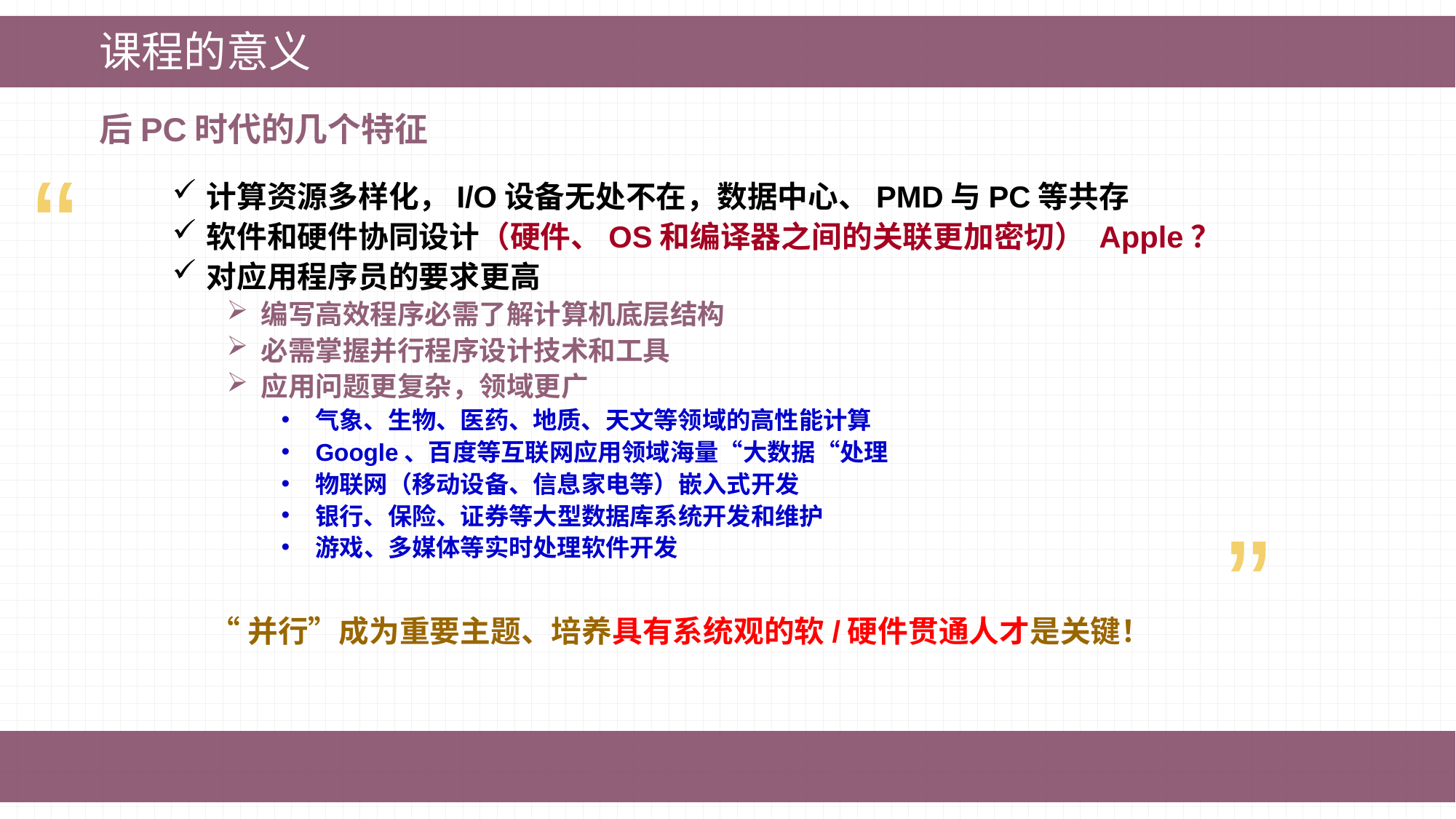

课程的意义
“
后PC时代的几个特征
计算资源多样化，I/O设备无处不在，数据中心、PMD与PC等共存
软件和硬件协同设计（硬件、OS和编译器之间的关联更加密切） Apple？
对应用程序员的要求更高
编写高效程序必需了解计算机底层结构
必需掌握并行程序设计技术和工具
应用问题更复杂，领域更广
气象、生物、医药、地质、天文等领域的高性能计算
Google、百度等互联网应用领域海量“大数据“处理
物联网（移动设备、信息家电等）嵌入式开发
银行、保险、证券等大型数据库系统开发和维护
游戏、多媒体等实时处理软件开发
”
“并行”成为重要主题、培养具有系统观的软/硬件贯通人才是关键！